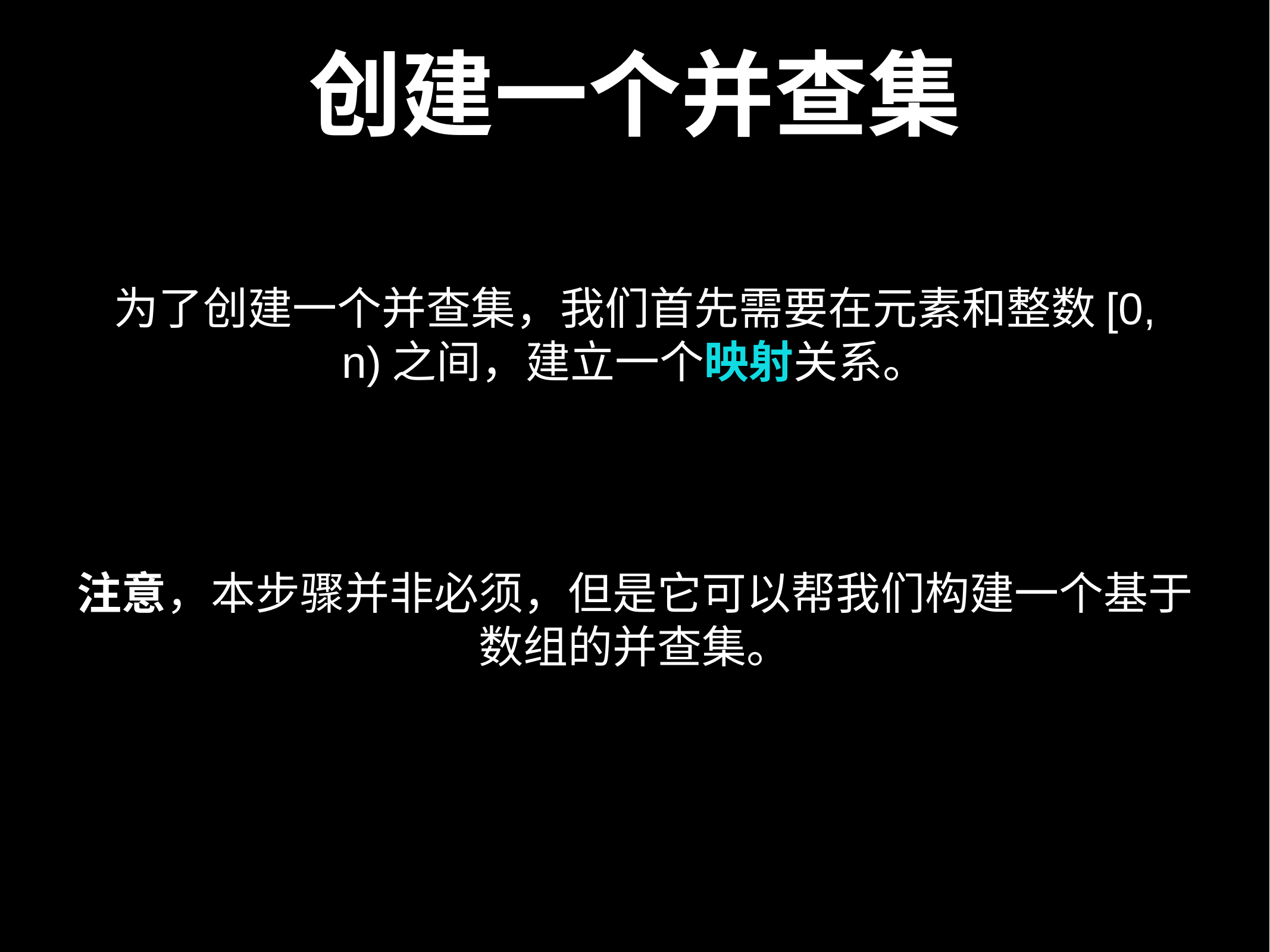

# 创建一个并查集
为了创建一个并查集，我们首先需要在元素和整数[0, n)之间，建立一个映射关系。
注意，本步骤并非必须，但是它可以帮我们构建一个基于数组的并查集。